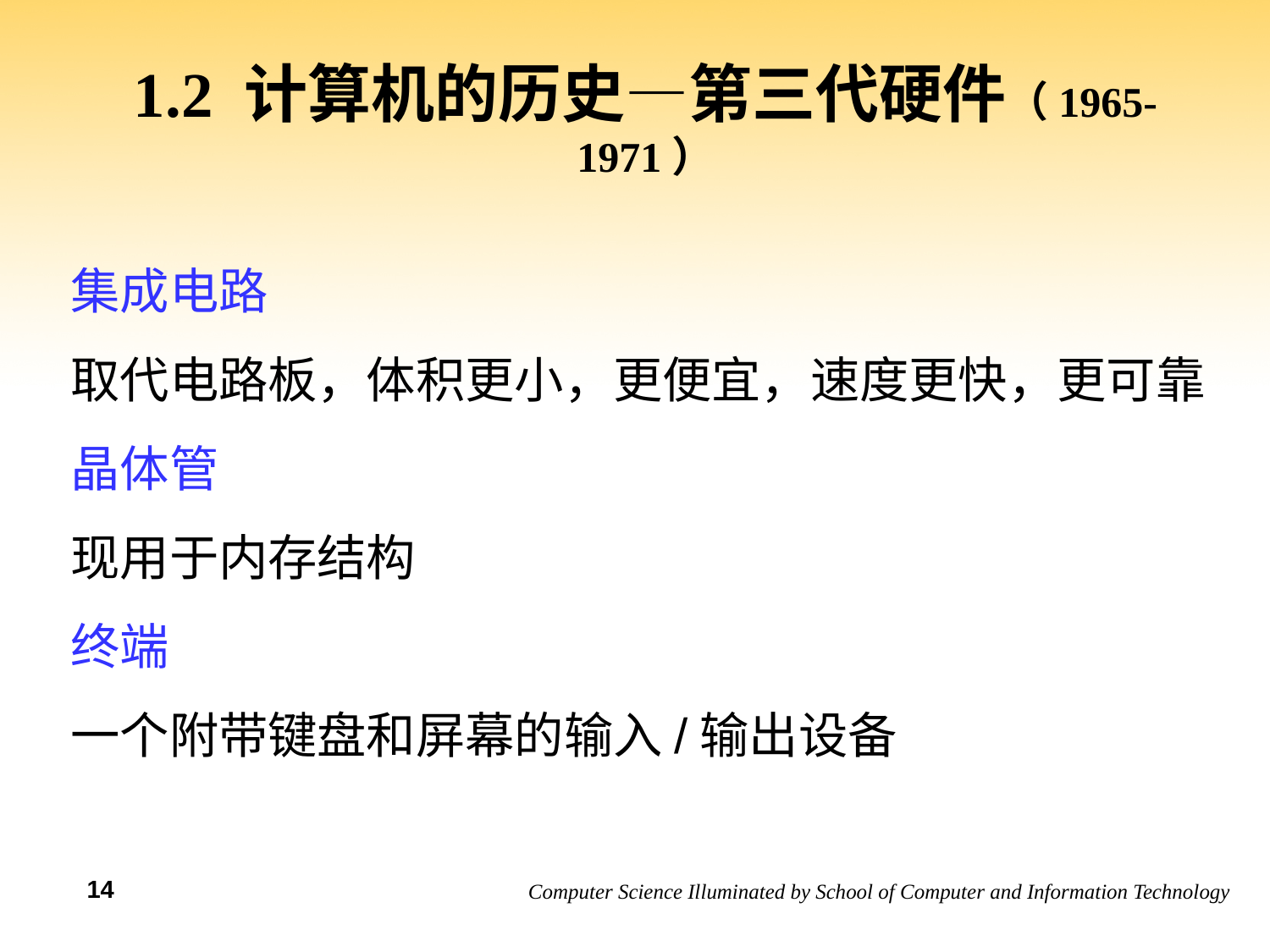

1.2 计算机的历史—第三代硬件（1965-1971）
集成电路
取代电路板，体积更小，更便宜，速度更快，更可靠
晶体管
现用于内存结构
终端
一个附带键盘和屏幕的输入/输出设备

14
10